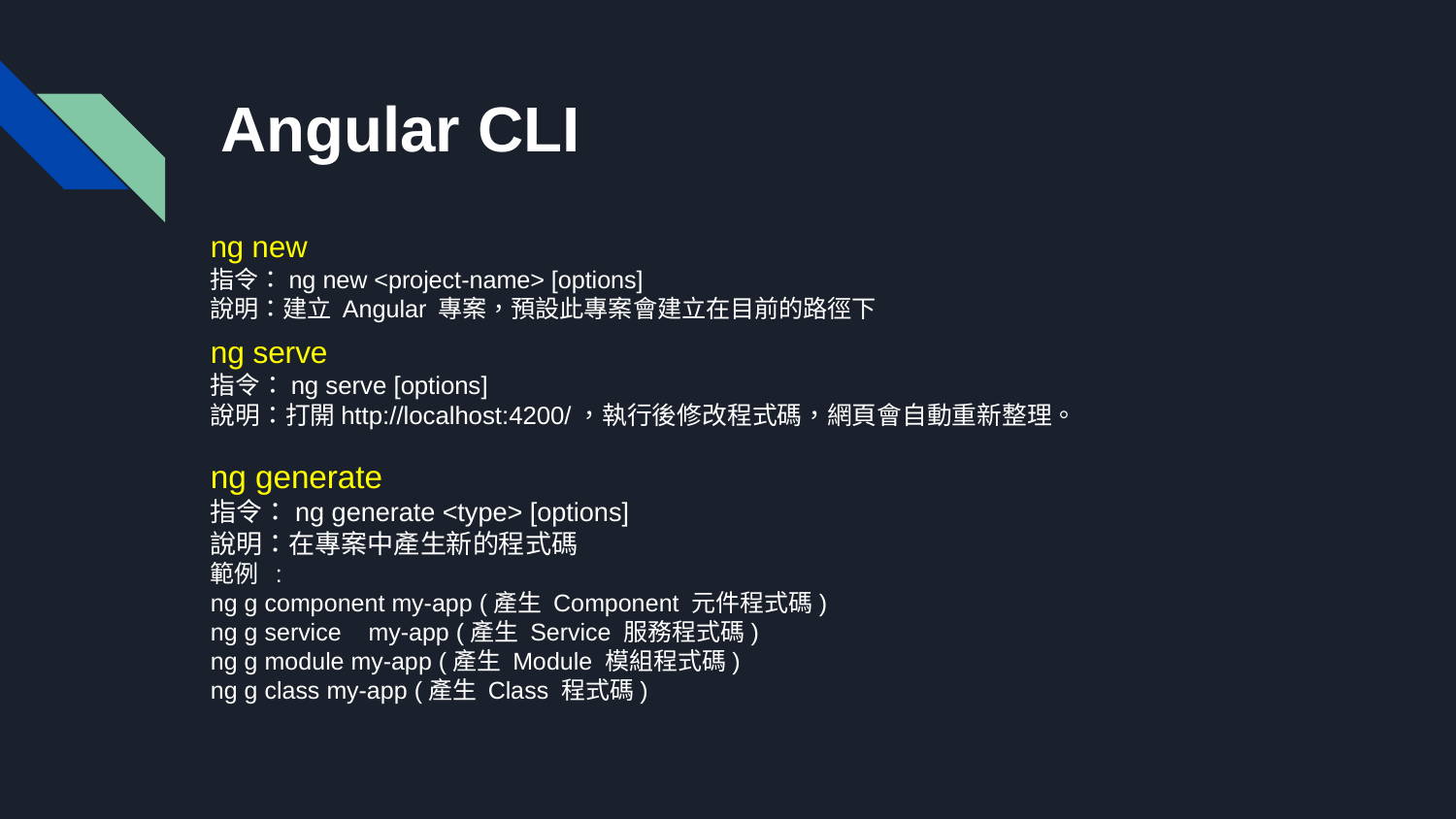

# Angular CLI
ng new
指令：ng new <project-name> [options]
說明：建立 Angular 專案，預設此專案會建立在目前的路徑下
ng serve
指令：ng serve [options]
說明：打開http://localhost:4200/，執行後修改程式碼，網頁會自動重新整理。
ng generate
指令：ng generate <type> [options]
說明：在專案中產生新的程式碼
範例  :
ng g component my-app (產生 Component 元件程式碼)
ng g service    my-app (產生 Service 服務程式碼)
ng g module my-app (產生 Module 模組程式碼)
ng g class my-app (產生 Class 程式碼)